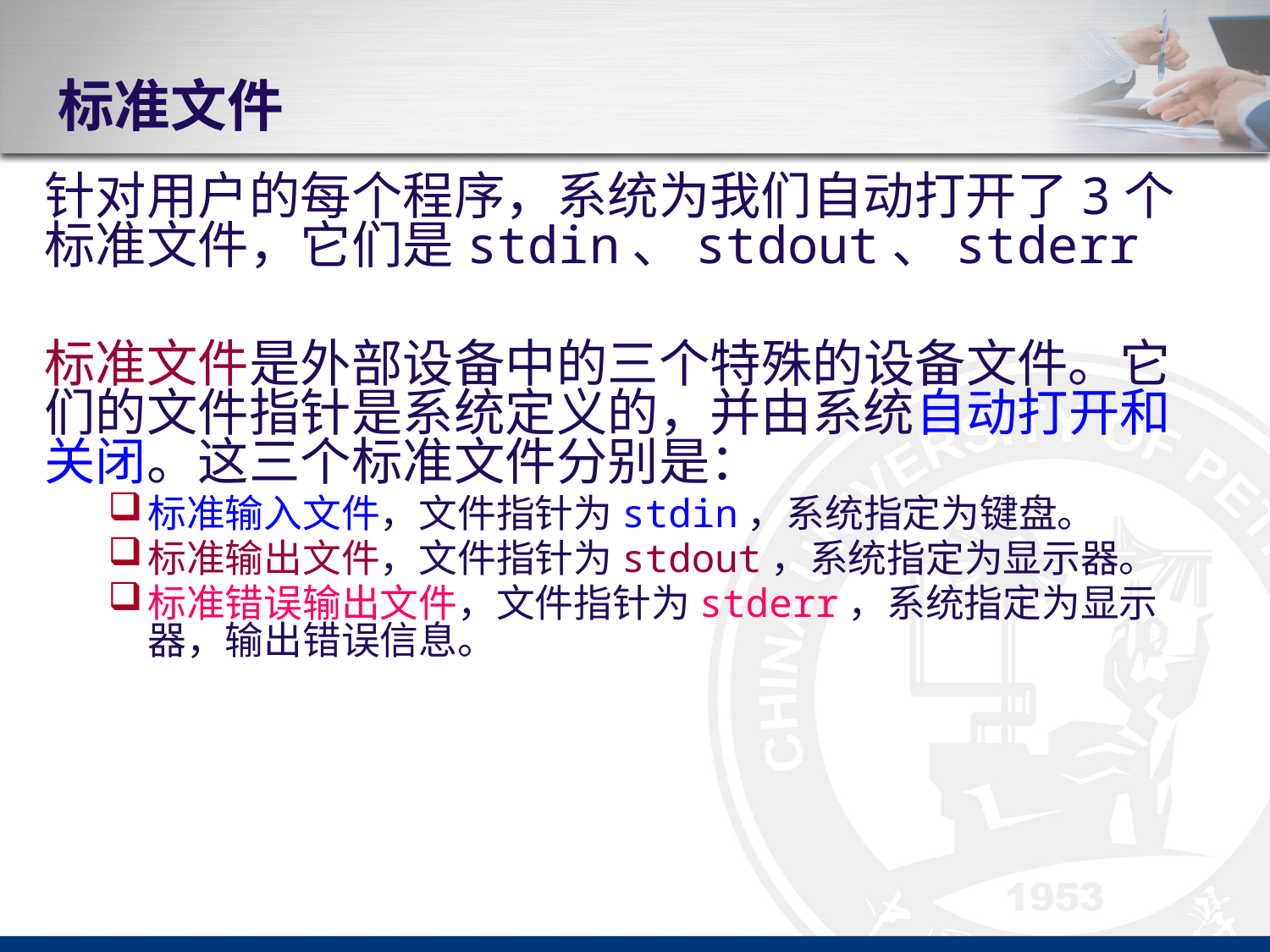

# 标准文件
针对用户的每个程序，系统为我们自动打开了3个标准文件，它们是stdin、stdout、stderr

标准文件是外部设备中的三个特殊的设备文件。它们的文件指针是系统定义的，并由系统自动打开和关闭。这三个标准文件分别是：
标准输入文件，文件指针为stdin，系统指定为键盘。
标准输出文件，文件指针为stdout，系统指定为显示器。
标准错误输出文件，文件指针为stderr，系统指定为显示器，输出错误信息。